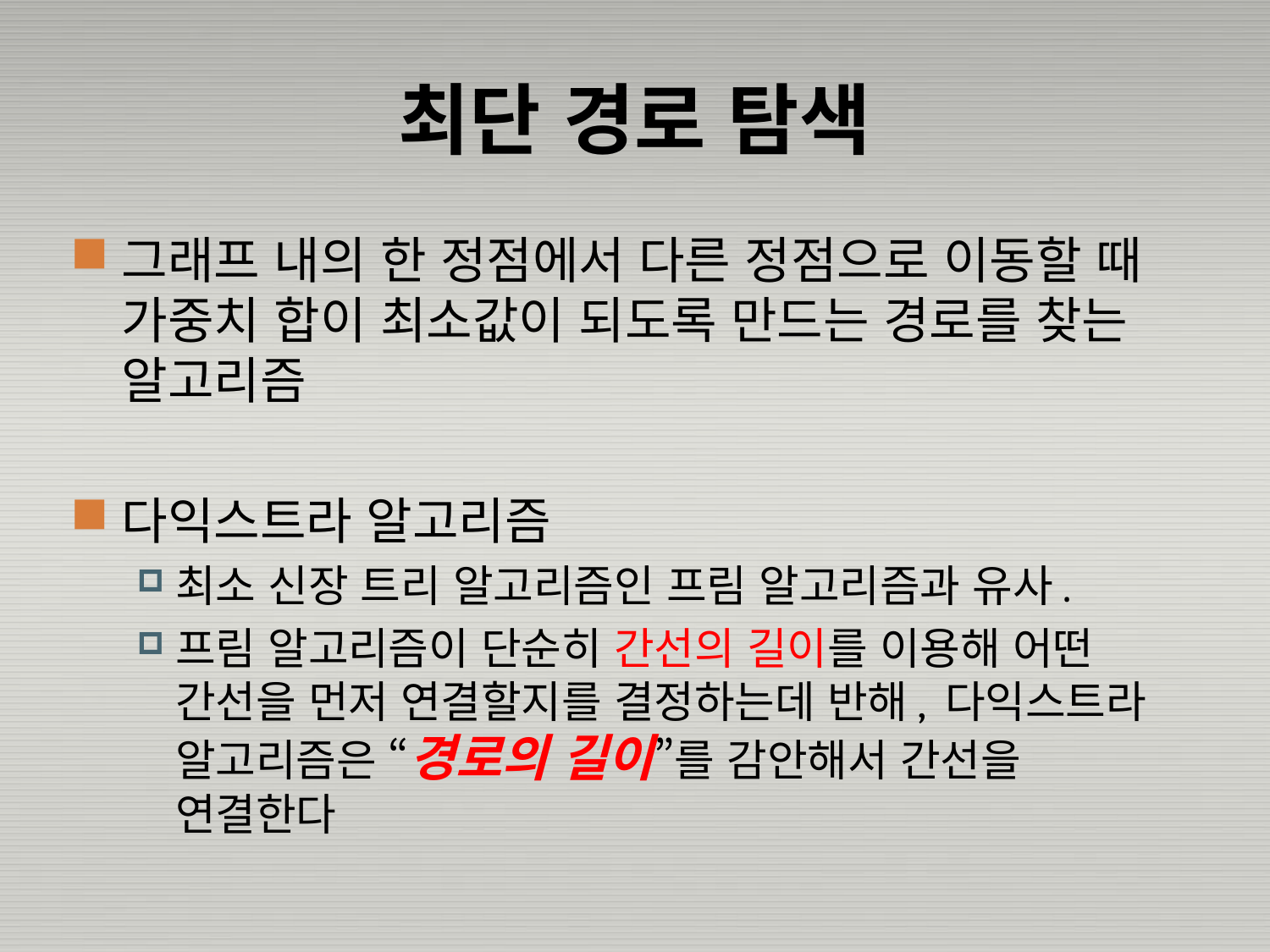

# 최단 경로 탐색
그래프 내의 한 정점에서 다른 정점으로 이동할 때 가중치 합이 최소값이 되도록 만드는 경로를 찾는 알고리즘

다익스트라 알고리즘
최소 신장 트리 알고리즘인 프림 알고리즘과 유사.
프림 알고리즘이 단순히 간선의 길이를 이용해 어떤 간선을 먼저 연결할지를 결정하는데 반해, 다익스트라 알고리즘은 “경로의 길이”를 감안해서 간선을 연결한다